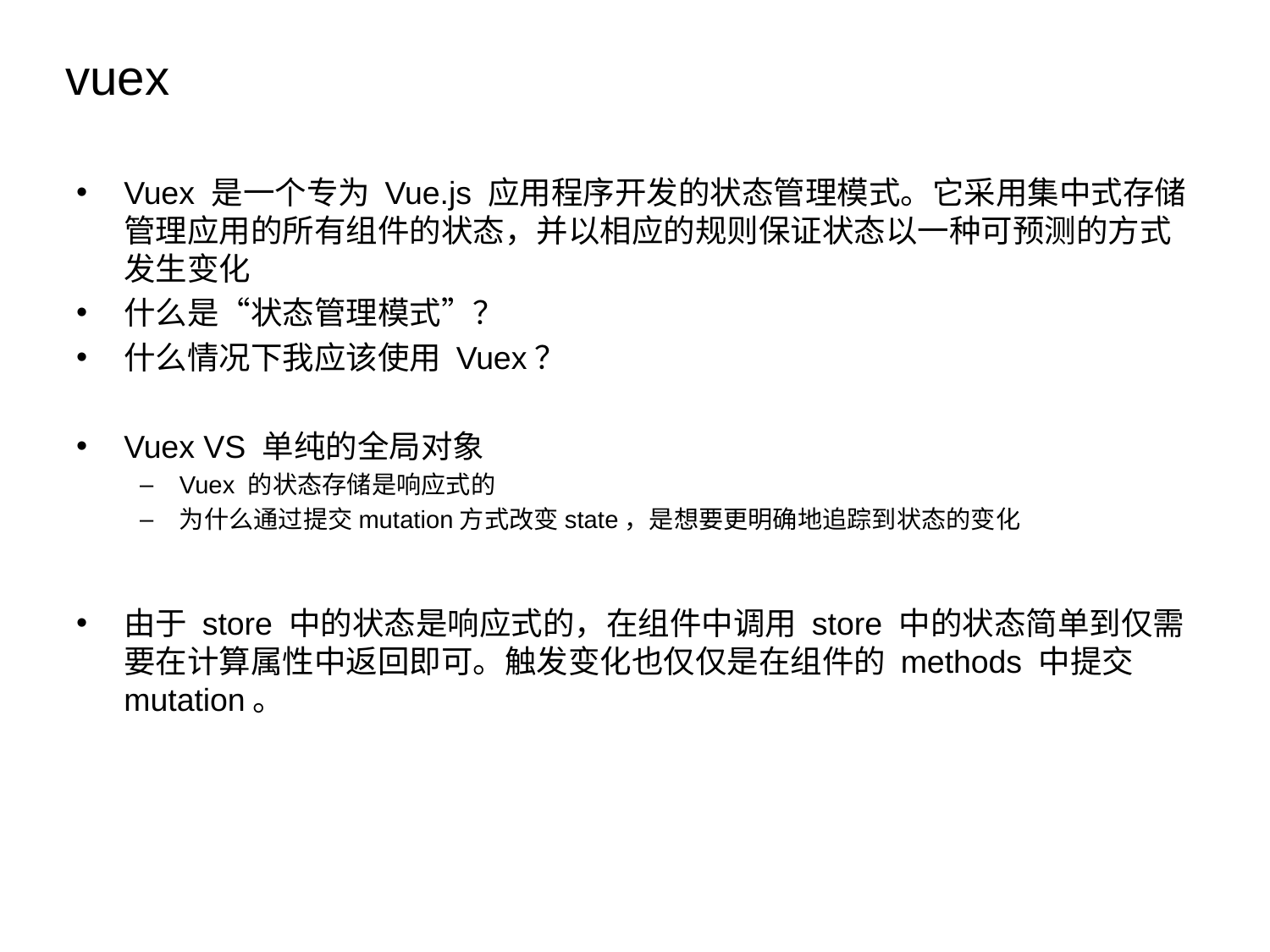

vuex
Vuex 是一个专为 Vue.js 应用程序开发的状态管理模式。它采用集中式存储管理应用的所有组件的状态，并以相应的规则保证状态以一种可预测的方式发生变化
什么是“状态管理模式”？
什么情况下我应该使用 Vuex？

Vuex VS 单纯的全局对象
Vuex 的状态存储是响应式的
为什么通过提交mutation方式改变state，是想要更明确地追踪到状态的变化

由于 store 中的状态是响应式的，在组件中调用 store 中的状态简单到仅需要在计算属性中返回即可。触发变化也仅仅是在组件的 methods 中提交 mutation。